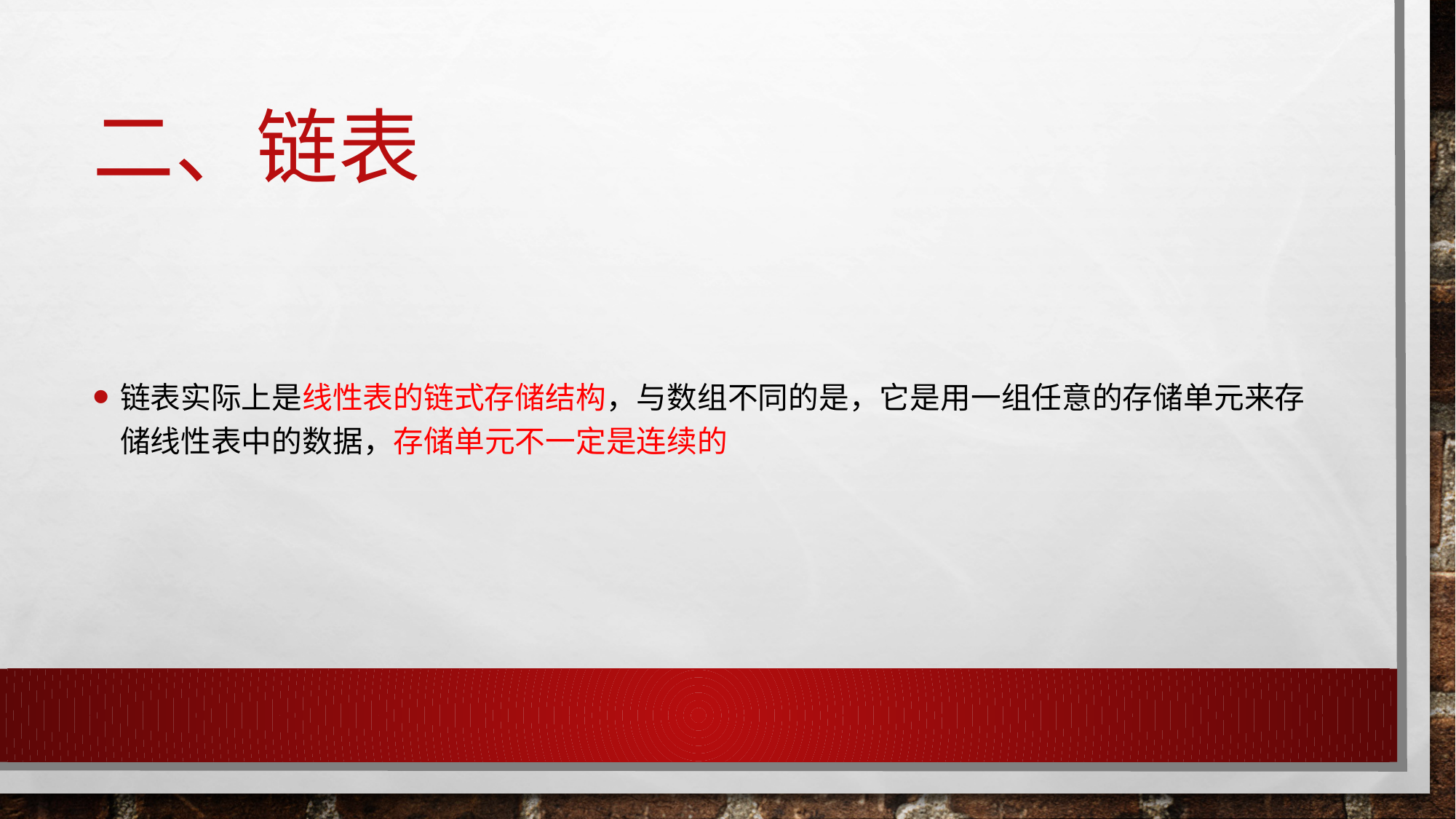

# 二、链表
链表实际上是线性表的链式存储结构，与数组不同的是，它是用一组任意的存储单元来存储线性表中的数据，存储单元不一定是连续的